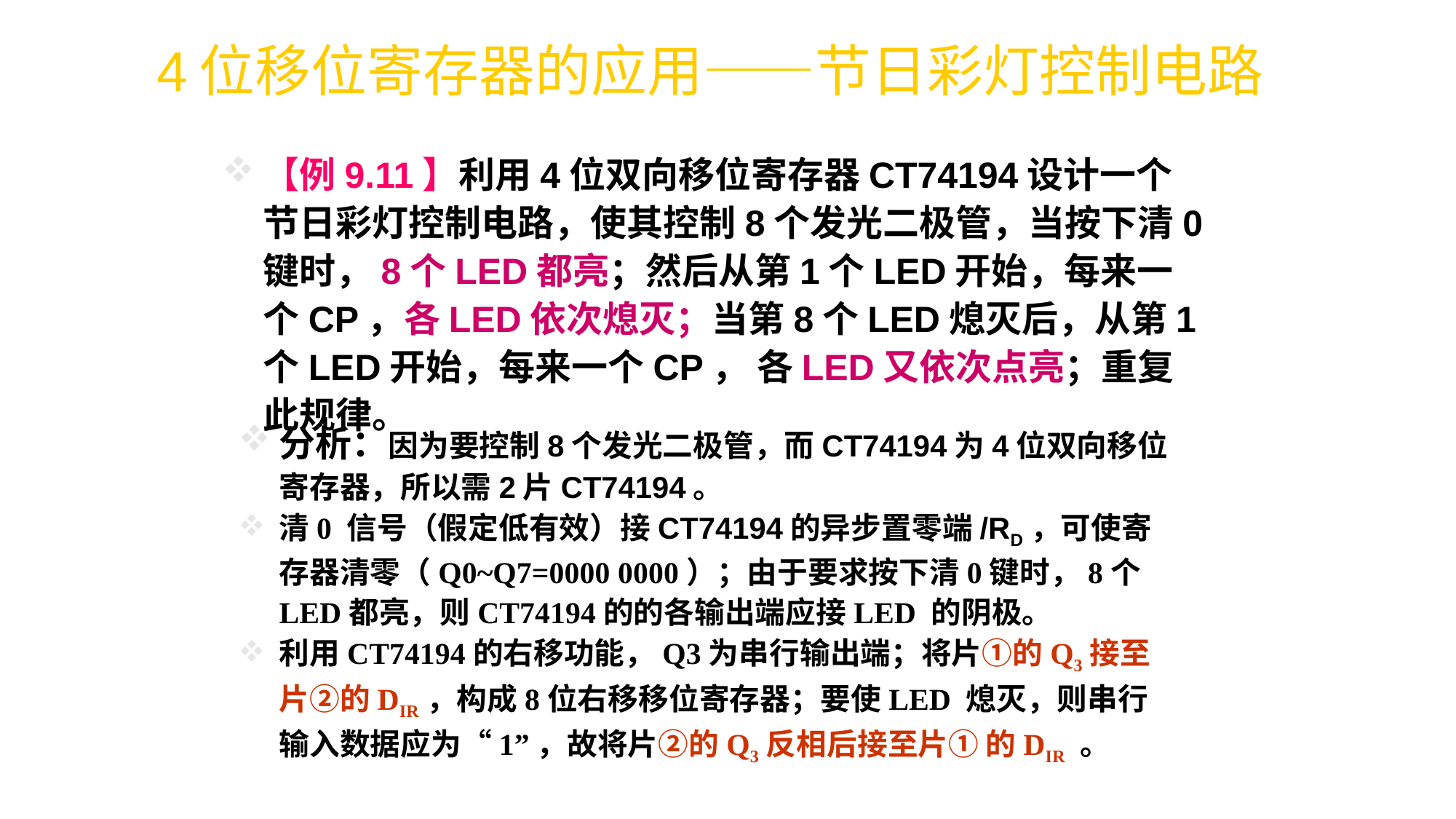

4位移位寄存器的应用——节日彩灯控制电路
【例9.11】利用4位双向移位寄存器CT74194设计一个节日彩灯控制电路，使其控制8个发光二极管，当按下清0键时，8个LED都亮；然后从第1个LED开始，每来一个CP，各LED依次熄灭；当第8个LED熄灭后，从第1个LED开始，每来一个CP， 各LED又依次点亮；重复此规律。
分析：因为要控制8个发光二极管，而CT74194为4位双向移位寄存器，所以需2片CT74194。
清0 信号（假定低有效）接CT74194的异步置零端/RD，可使寄存器清零（Q0~Q7=0000 0000）；由于要求按下清0键时，8个LED都亮，则CT74194的的各输出端应接LED 的阴极。
利用CT74194的右移功能，Q3为串行输出端；将片①的Q3接至片②的DIR，构成8位右移移位寄存器；要使LED 熄灭，则串行输入数据应为“1”，故将片②的Q3反相后接至片① 的DIR 。